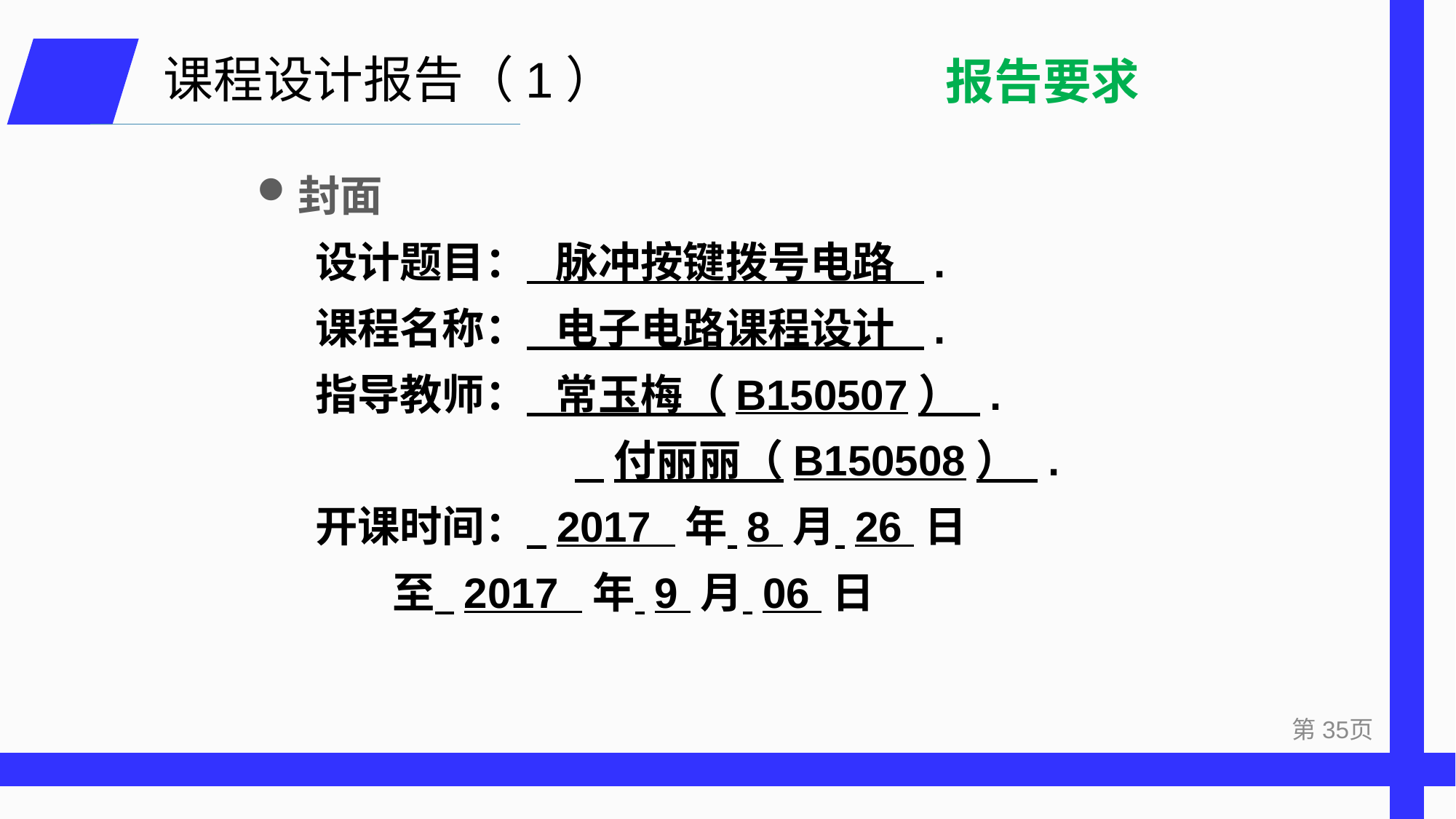

# 课程设计报告（1）
 报告要求
封面
     设计题目：   脉冲按键拨号电路   .
     课程名称：   电子电路课程设计   .
     指导教师：   常玉梅（B150507）  .
   付丽丽（B150508）  .
     开课时间：  2017  年 8 月 26 日
             至  2017  年 9 月 06 日

第35页